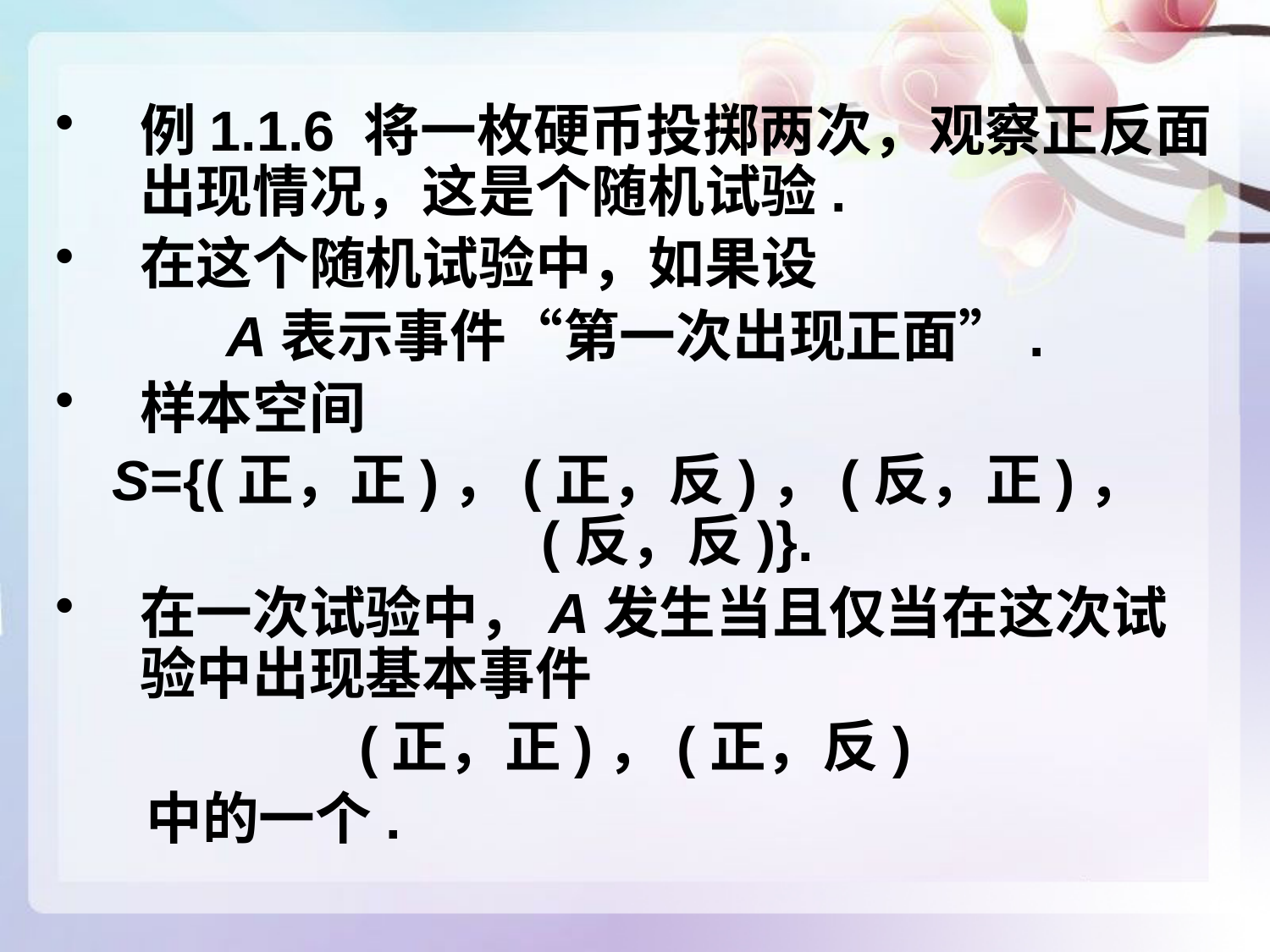

例1.1.6 将一枚硬币投掷两次，观察正反面出现情况，这是个随机试验.
在这个随机试验中，如果设
A表示事件“第一次出现正面”.
样本空间
S={(正，正)，(正，反)，(反，正)，(反，反)}.
在一次试验中，A发生当且仅当在这次试验中出现基本事件
(正，正)，(正，反)
      中的一个.